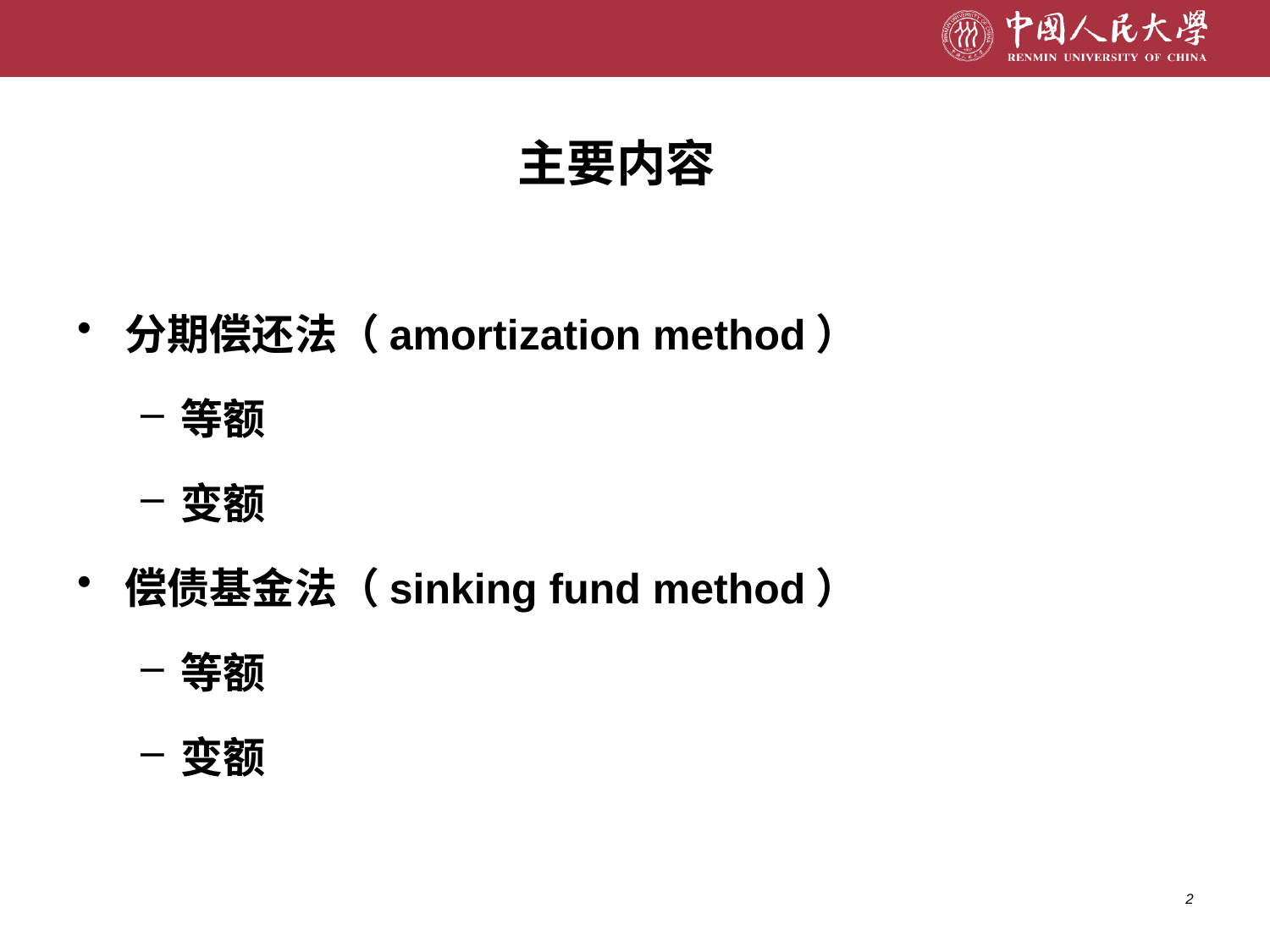

# 主要内容
分期偿还法（amortization method）
等额
变额
偿债基金法（sinking fund method）
等额
变额
2